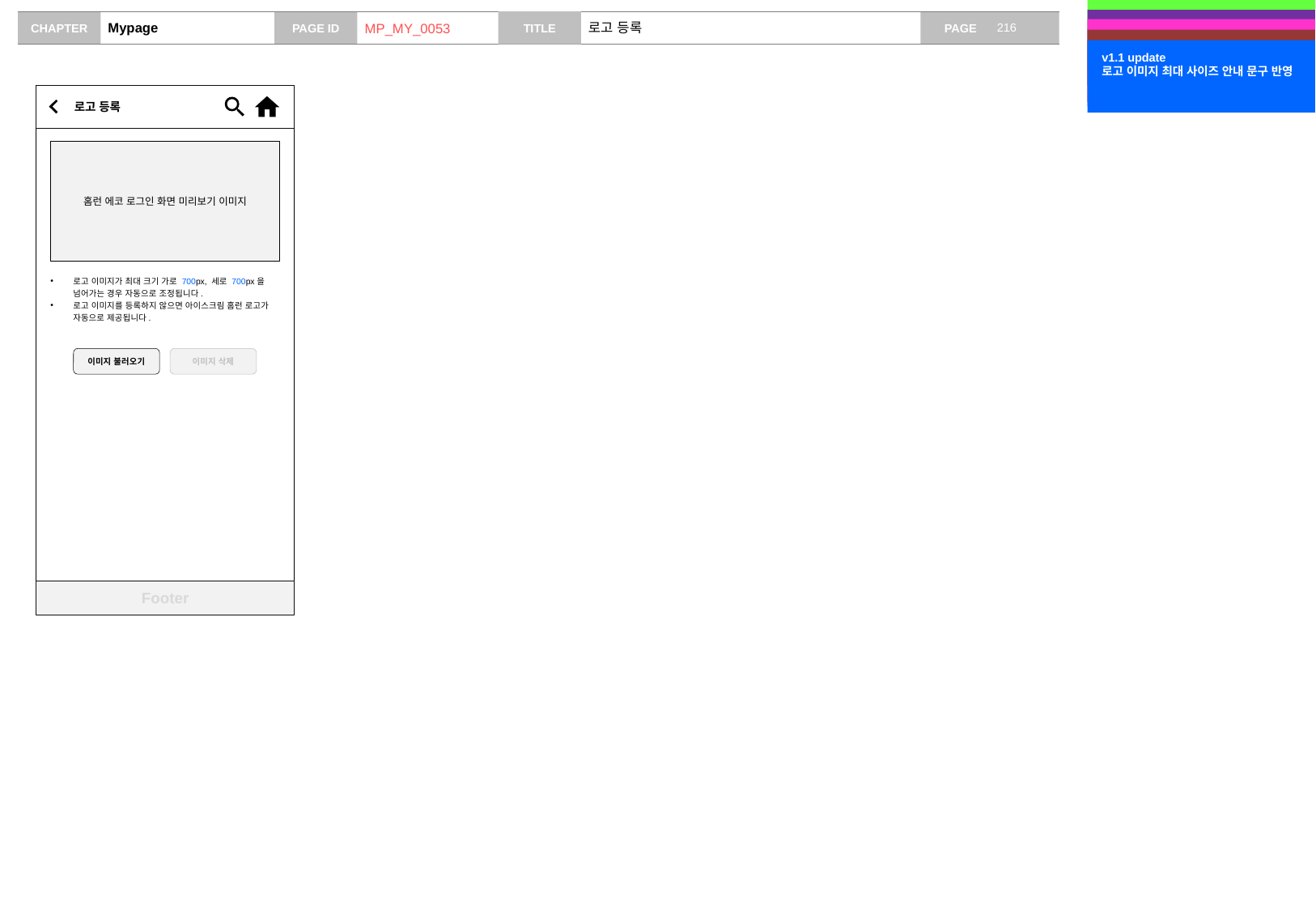

v0.5 update
에코 스킨 관리 화면 별도 추가
v0.6 update
프리뷰 화면 형태로 ui 변경
# Mypage
MP_MY_0053
로고 등록
v0.7 update
최종 시안에 맞게 화면 수정
v0.9 update
메뉴명 ‘로고 등록'으로 변경

v1.1 update
로고 이미지 최대 사이즈 안내 문구 반영

로고 등록

홈런 에코 로그인 화면 미리보기 이미지
로고 이미지가 최대 크기 가로 700px, 세로 700px을 넘어가는 경우 자동으로 조정됩니다.
로고 이미지를 등록하지 않으면 아이스크림 홈런 로고가 자동으로 제공됩니다.
이미지 불러오기
이미지 삭제
Footer